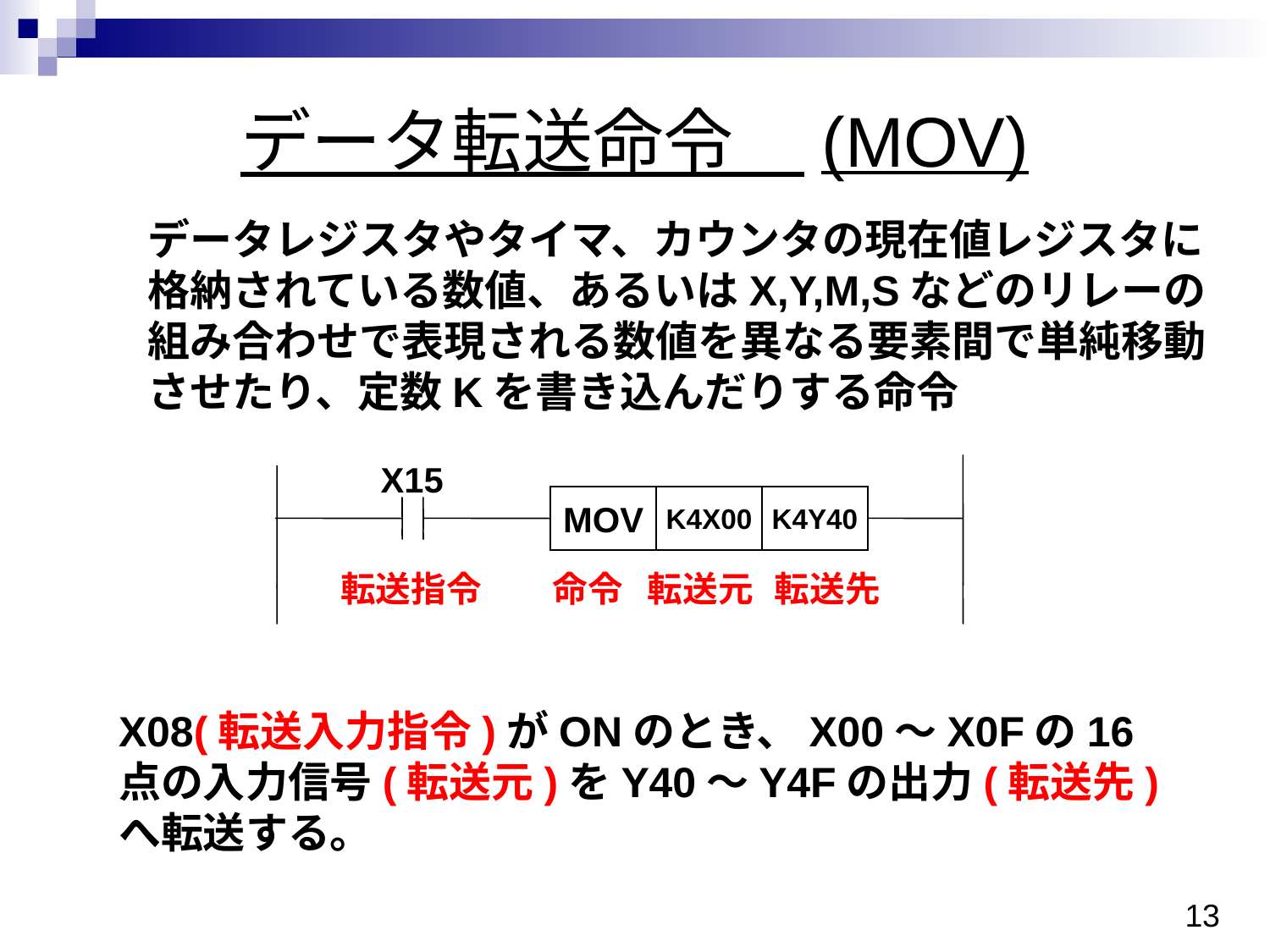

データ転送命令　(MOV)
データレジスタやタイマ、カウンタの現在値レジスタに格納されている数値、あるいはX,Y,M,Sなどのリレーの組み合わせで表現される数値を異なる要素間で単純移動させたり、定数Kを書き込んだりする命令
X15

MOV
K4X00
K4Y40

転送指令
命令
転送元
転送先
X08(転送入力指令)がONのとき、X00～X0Fの16点の入力信号(転送元)をY40～Y4Fの出力(転送先)へ転送する。
13